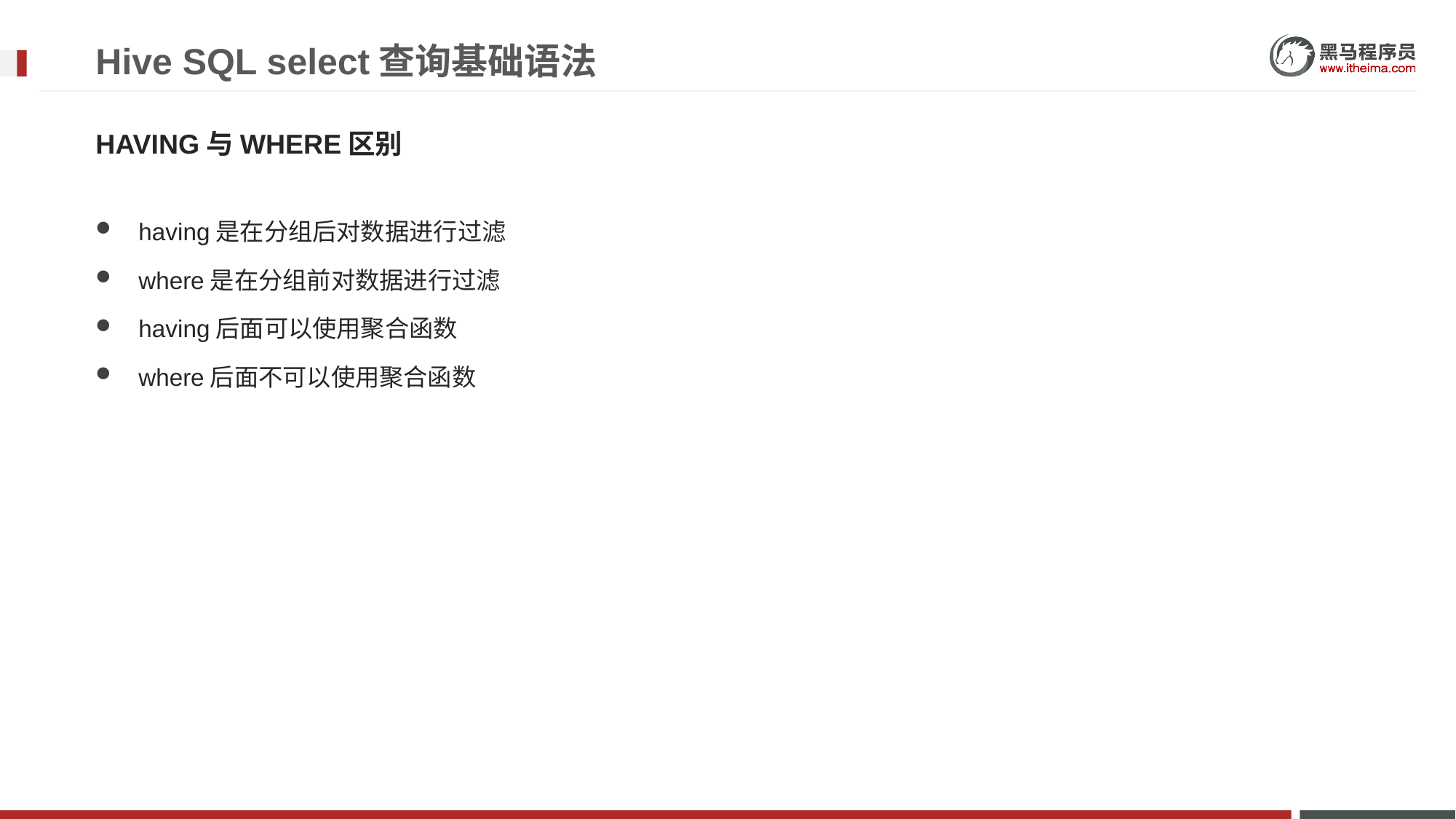

# Hive SQL select查询基础语法
HAVING与WHERE区别
having是在分组后对数据进行过滤
where是在分组前对数据进行过滤
having后面可以使用聚合函数
where后面不可以使用聚合函数